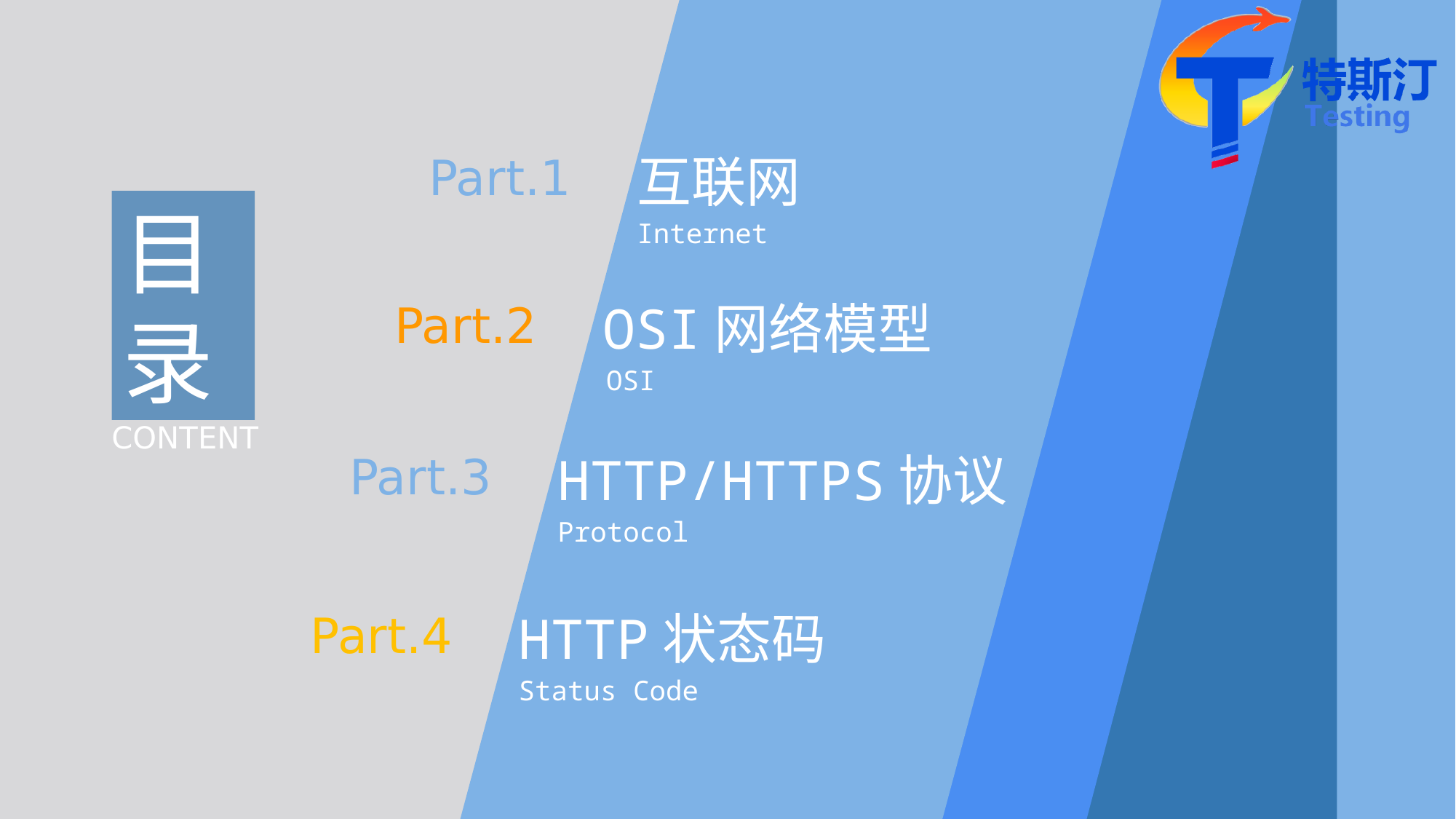

Part.1
互联网
Internet
目
录
CONTENT
Part.2
OSI网络模型
OSI
Part.3
HTTP/HTTPS协议
Protocol
Part.4
HTTP状态码
Status Code